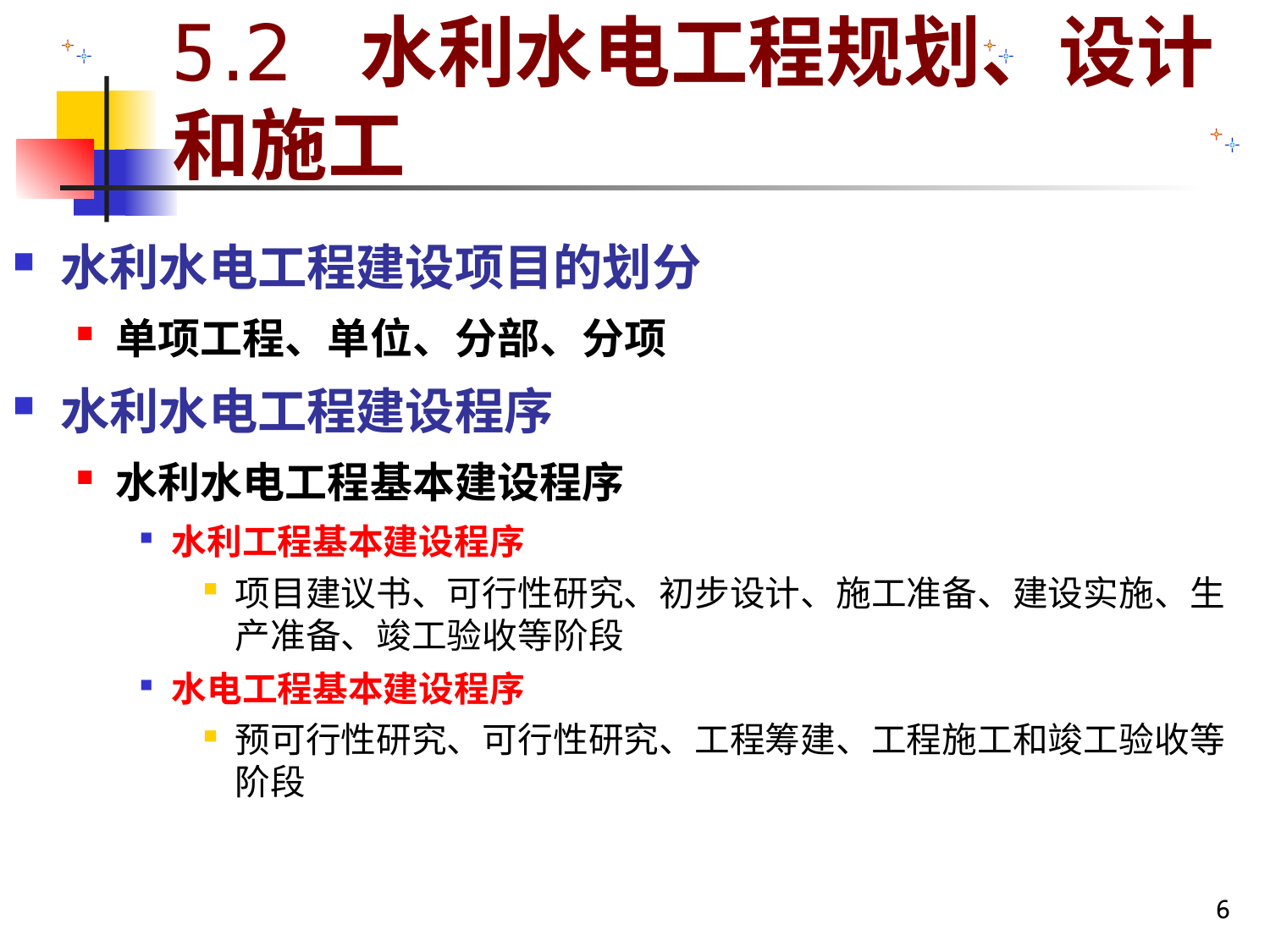

# 5.2  水利水电工程规划、设计和施工
水利水电工程建设项目的划分
单项工程、单位、分部、分项
水利水电工程建设程序
水利水电工程基本建设程序
水利工程基本建设程序
项目建议书、可行性研究、初步设计、施工准备、建设实施、生产准备、竣工验收等阶段
水电工程基本建设程序
预可行性研究、可行性研究、工程筹建、工程施工和竣工验收等阶段

6